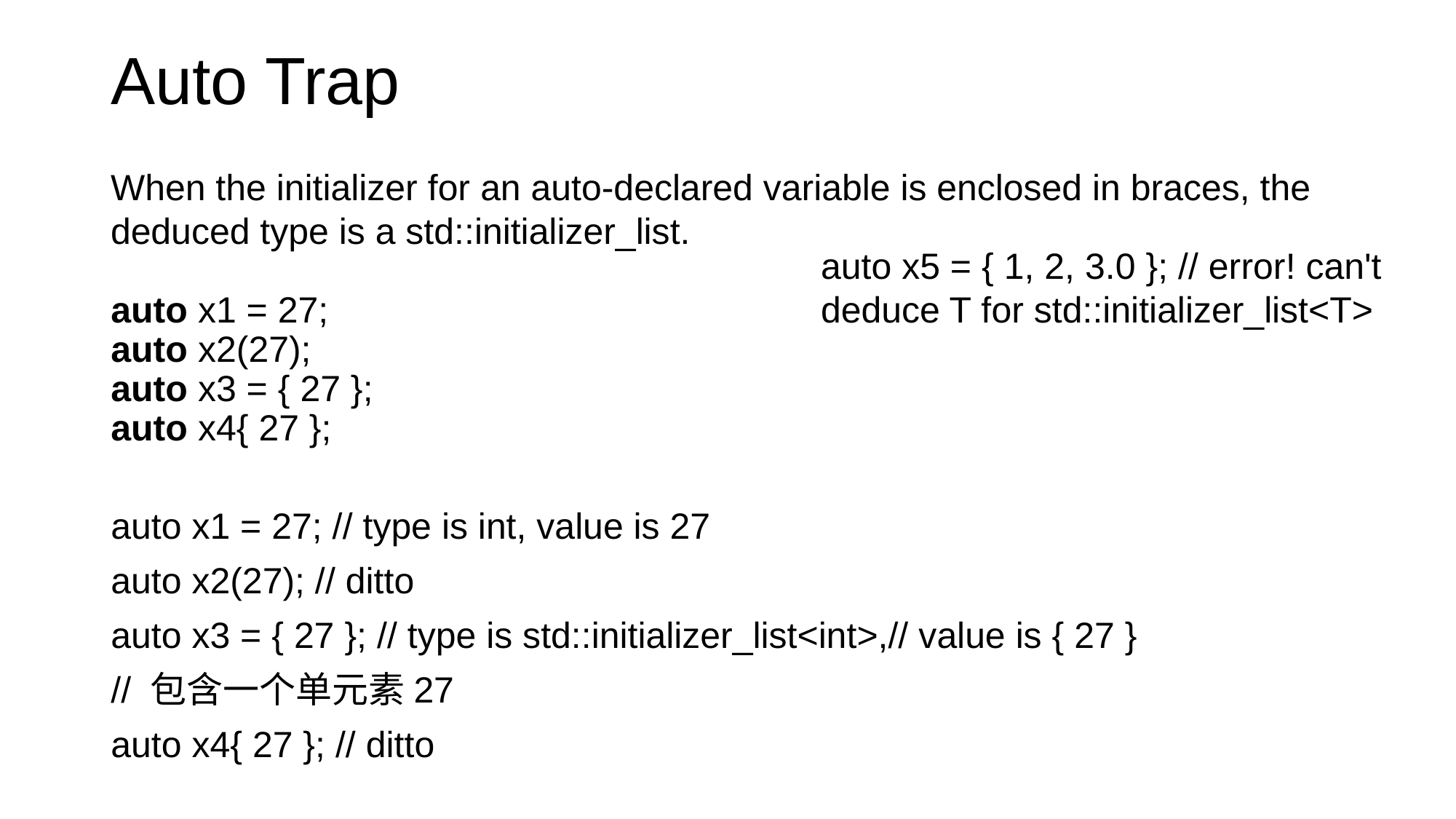

# Auto Trap
When the initializer for an auto-declared variable is enclosed in braces, the deduced type is a std::initializer_list.
auto x5 = { 1, 2, 3.0 }; // error! can't deduce T for std::initializer_list<T>
auto x1 = 27;
auto x2(27);
auto x3 = { 27 };
auto x4{ 27 };
auto x1 = 27; // type is int, value is 27
auto x2(27); // ditto
auto x3 = { 27 }; // type is std::initializer_list<int>,// value is { 27 }
// 包含一个单元素27
auto x4{ 27 }; // ditto